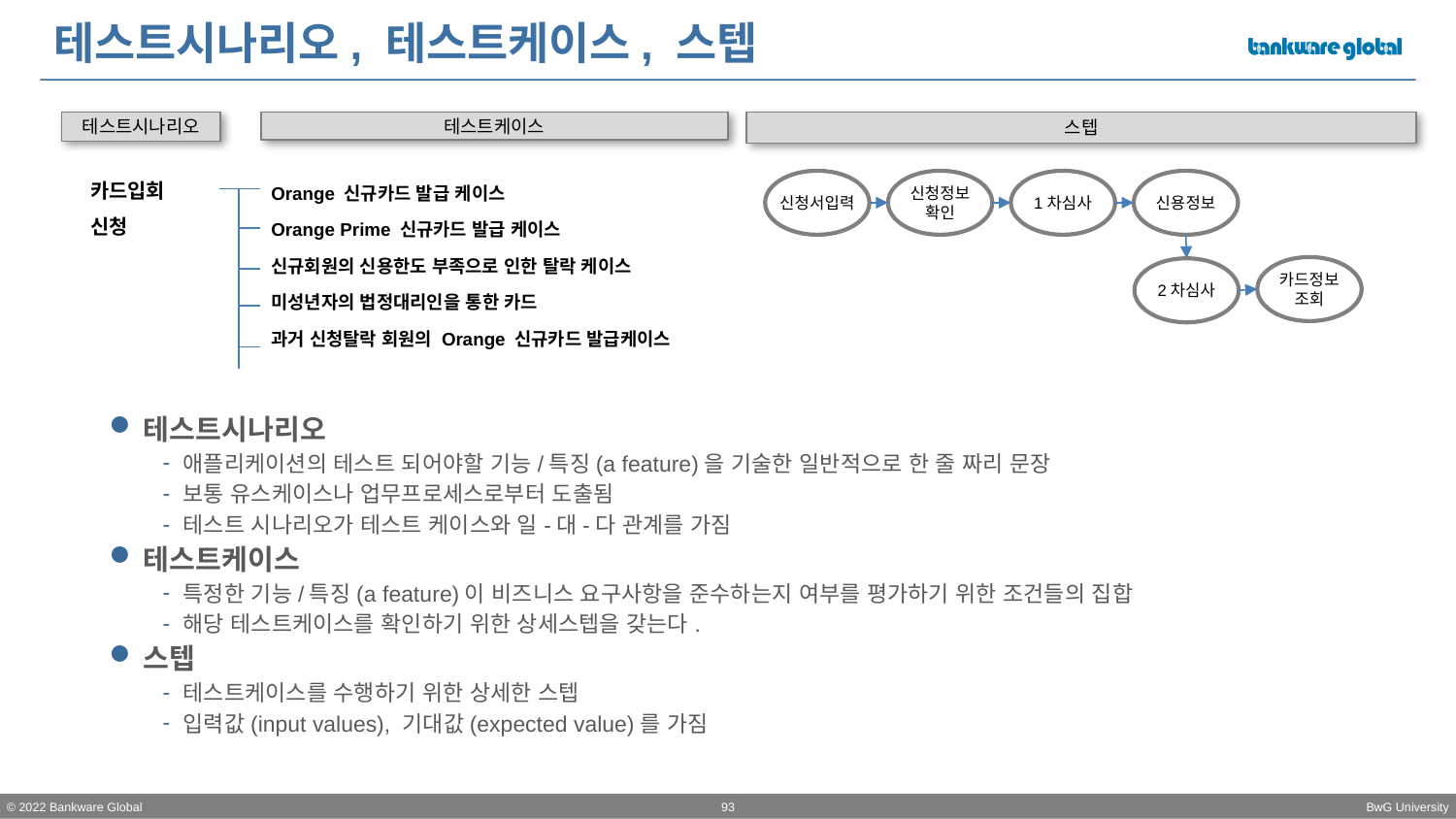

# 테스트시나리오, 테스트케이스, 스텝
스텝
테스트시나리오
테스트케이스
카드입회
신청
Orange 신규카드 발급 케이스
Orange Prime 신규카드 발급 케이스
신규회원의 신용한도 부족으로 인한 탈락 케이스
미성년자의 법정대리인을 통한 카드
과거 신청탈락 회원의 Orange 신규카드 발급케이스
신청서입력
신청정보
확인
1차심사
신용정보
카드정보
조회
2차심사
테스트시나리오
애플리케이션의 테스트 되어야할 기능/특징(a feature)을 기술한 일반적으로 한 줄 짜리 문장
보통 유스케이스나 업무프로세스로부터 도출됨
테스트 시나리오가 테스트 케이스와 일-대-다 관계를 가짐
테스트케이스
특정한 기능/특징(a feature)이 비즈니스 요구사항을 준수하는지 여부를 평가하기 위한 조건들의 집합
해당 테스트케이스를 확인하기 위한 상세스텝을 갖는다.
스텝
테스트케이스를 수행하기 위한 상세한 스텝
입력값(input values), 기대값(expected value)를 가짐
93